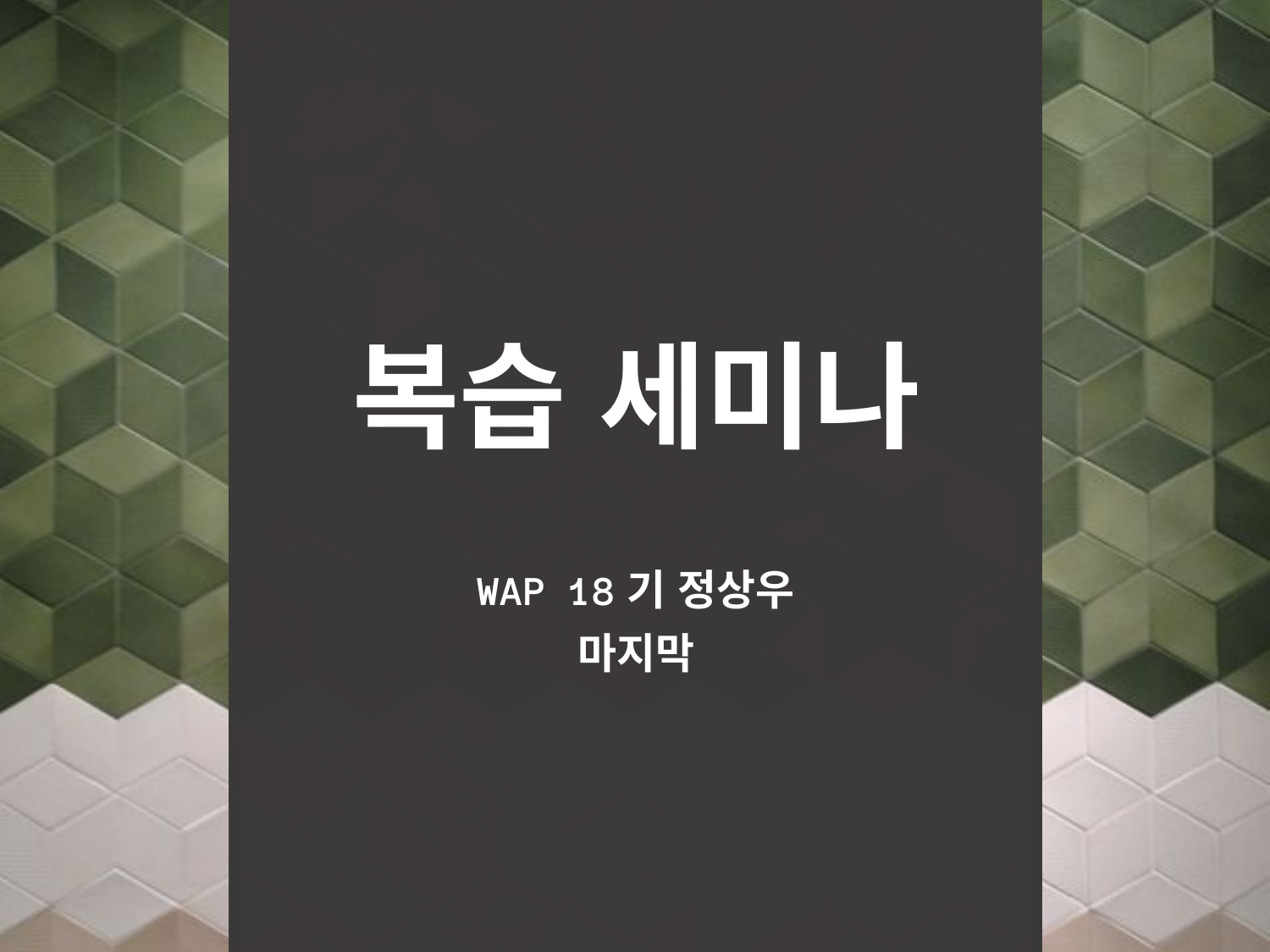

# 복습 세미나
WAP 18기 정상우
마지막